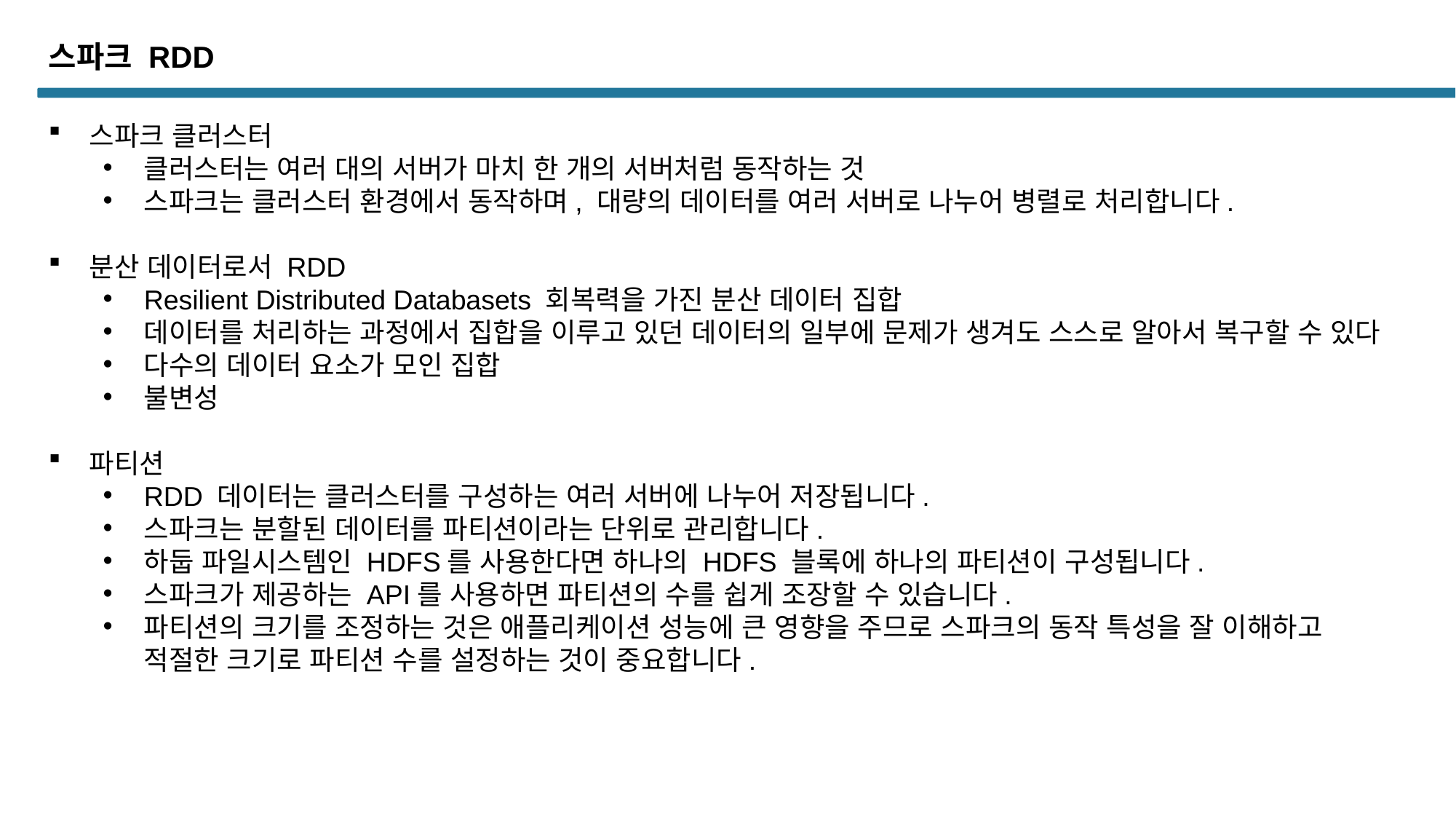

스파크 RDD
스파크 클러스터
클러스터는 여러 대의 서버가 마치 한 개의 서버처럼 동작하는 것
스파크는 클러스터 환경에서 동작하며, 대량의 데이터를 여러 서버로 나누어 병렬로 처리합니다.

분산 데이터로서 RDD
Resilient Distributed Databasets 회복력을 가진 분산 데이터 집합
데이터를 처리하는 과정에서 집합을 이루고 있던 데이터의 일부에 문제가 생겨도 스스로 알아서 복구할 수 있다
다수의 데이터 요소가 모인 집합
불변성

파티션
RDD 데이터는 클러스터를 구성하는 여러 서버에 나누어 저장됩니다.
스파크는 분할된 데이터를 파티션이라는 단위로 관리합니다.
하둡 파일시스템인 HDFS를 사용한다면 하나의 HDFS 블록에 하나의 파티션이 구성됩니다.
스파크가 제공하는 API를 사용하면 파티션의 수를 쉽게 조장할 수 있습니다.
파티션의 크기를 조정하는 것은 애플리케이션 성능에 큰 영향을 주므로 스파크의 동작 특성을 잘 이해하고 적절한 크기로 파티션 수를 설정하는 것이 중요합니다.